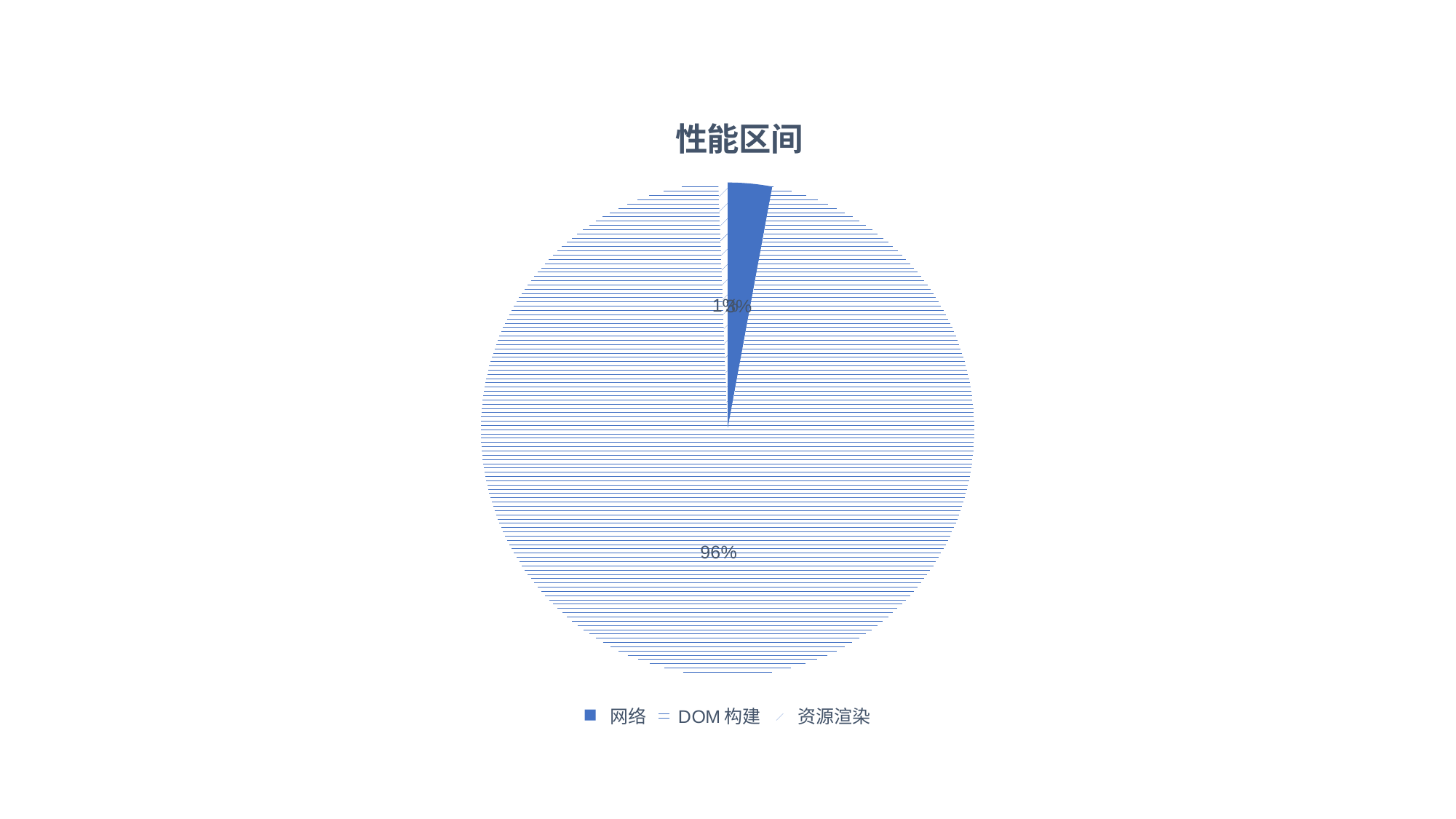

### Chart:

| Category |   性能区间 |
|---|---|
|  网络 | 44.0 |
|  DOM构建 | 1460.0 |
|  资源渲染 | 9.0 |